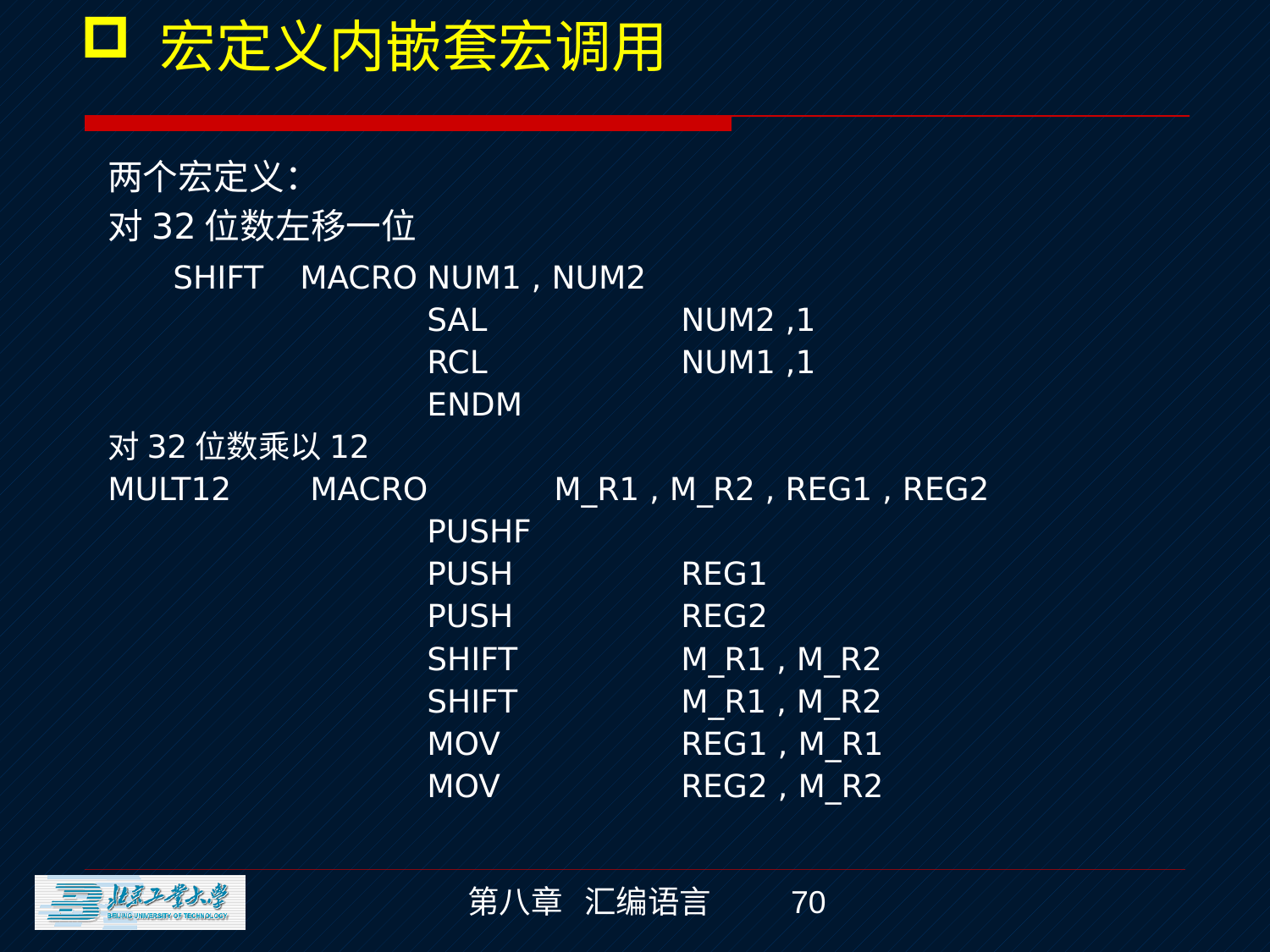

宏定义内嵌套宏调用
两个宏定义：
对32位数左移一位
	SHIFT	MACRO	NUM1 , NUM2
			SAL		NUM2 ,1
			RCL		NUM1 ,1
			ENDM
对32位数乘以12
MULT12	 MACRO	M_R1 , M_R2 , REG1 , REG2
			PUSHF
			PUSH		REG1
			PUSH		REG2
			SHIFT		M_R1 , M_R2
			SHIFT		M_R1 , M_R2
			MOV		REG1 , M_R1
			MOV		REG2 , M_R2